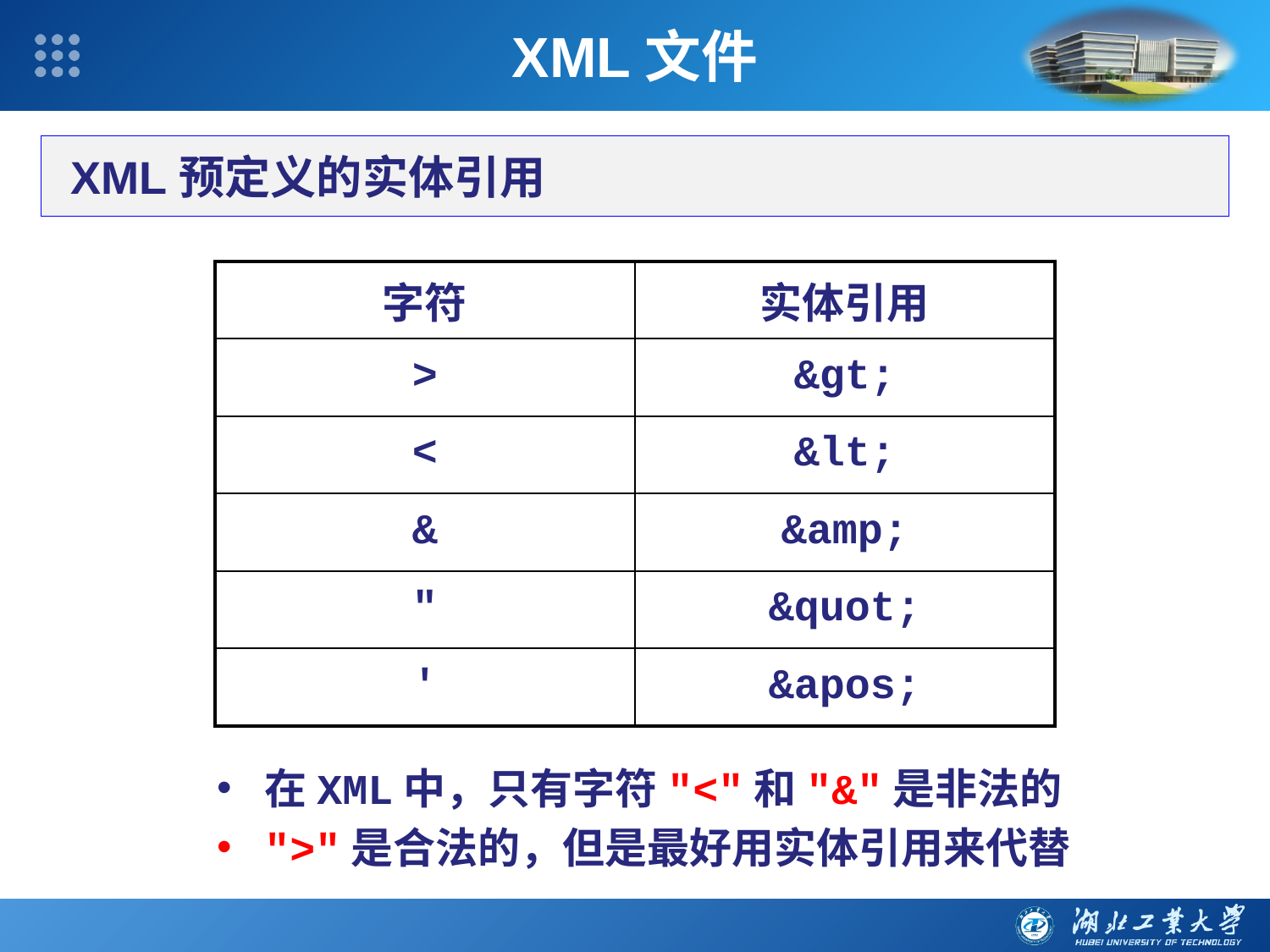

XML文件
XML预定义的实体引用
| 字符 | 实体引用 |
| --- | --- |
| > | &gt; |
| < | &lt; |
| & | &amp; |
| " | &quot; |
| ' | &apos; |
在XML中，只有字符"<"和"&"是非法的
">"是合法的，但是最好用实体引用来代替